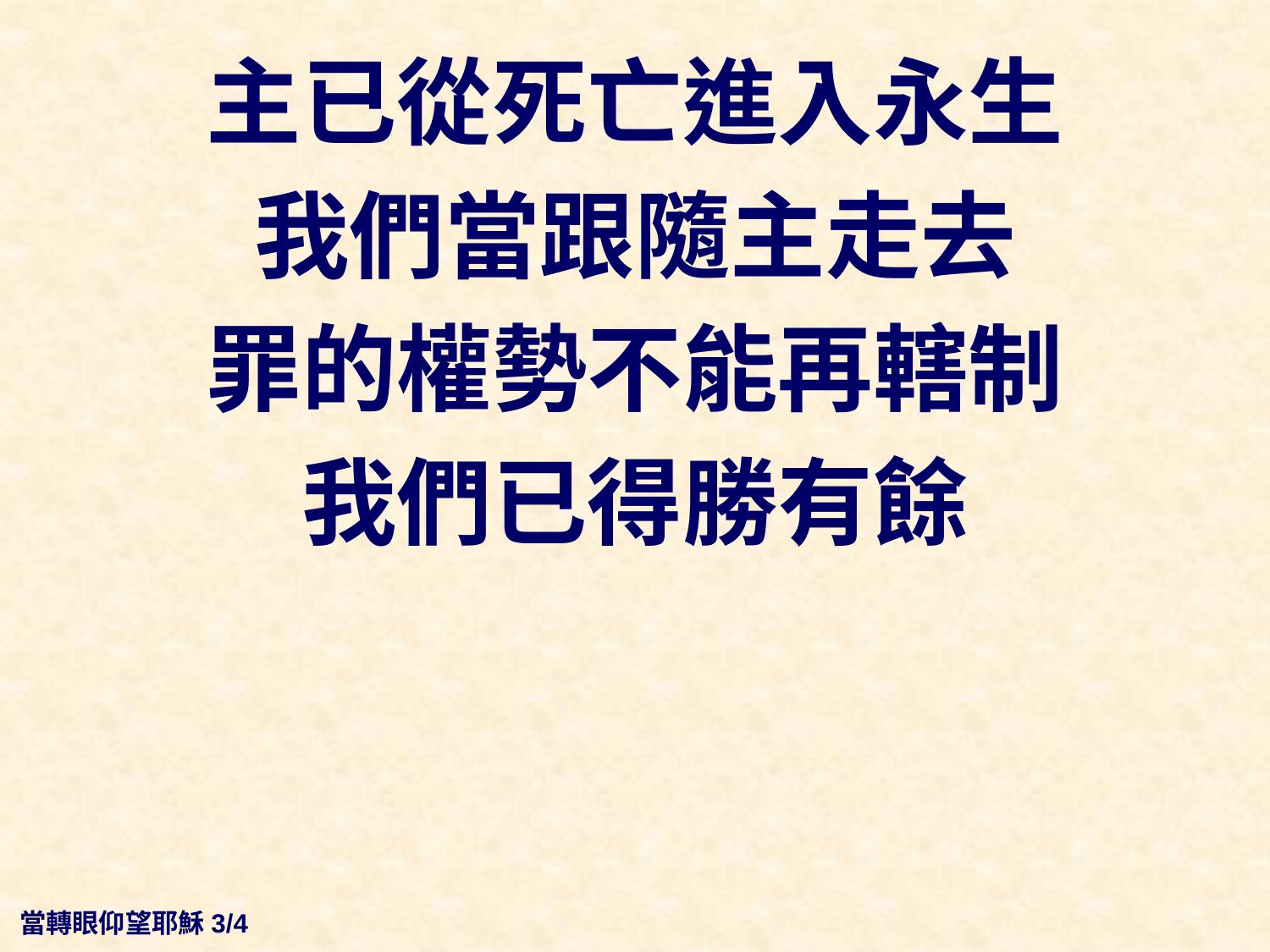

主已從死亡進入永生
我們當跟隨主走去
罪的權勢不能再轄制
我們已得勝有餘
當轉眼仰望耶穌3/4